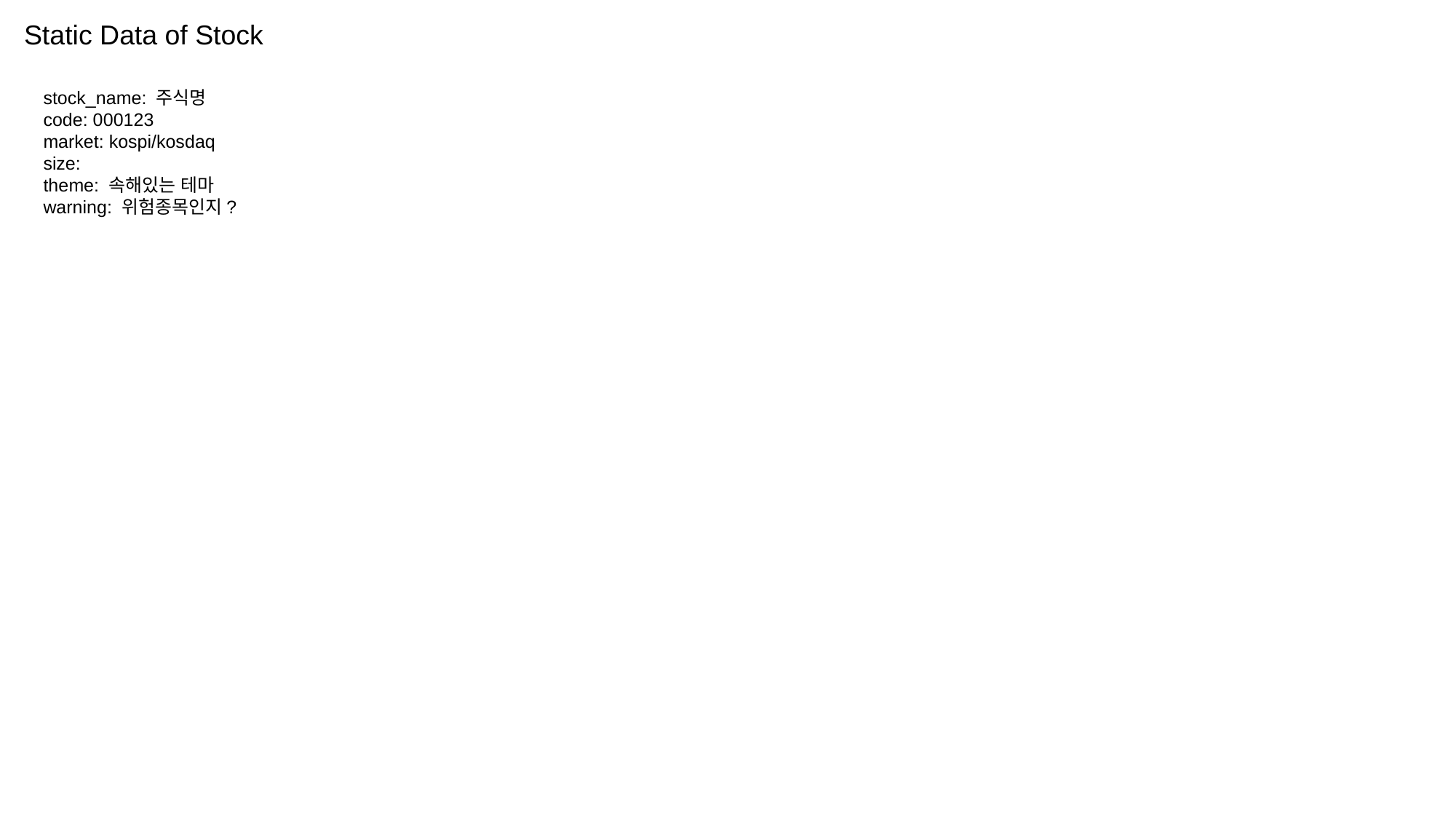

Static Data of Stock
stock_name: 주식명
code: 000123
market: kospi/kosdaq
size:
theme: 속해있는 테마
warning: 위험종목인지?